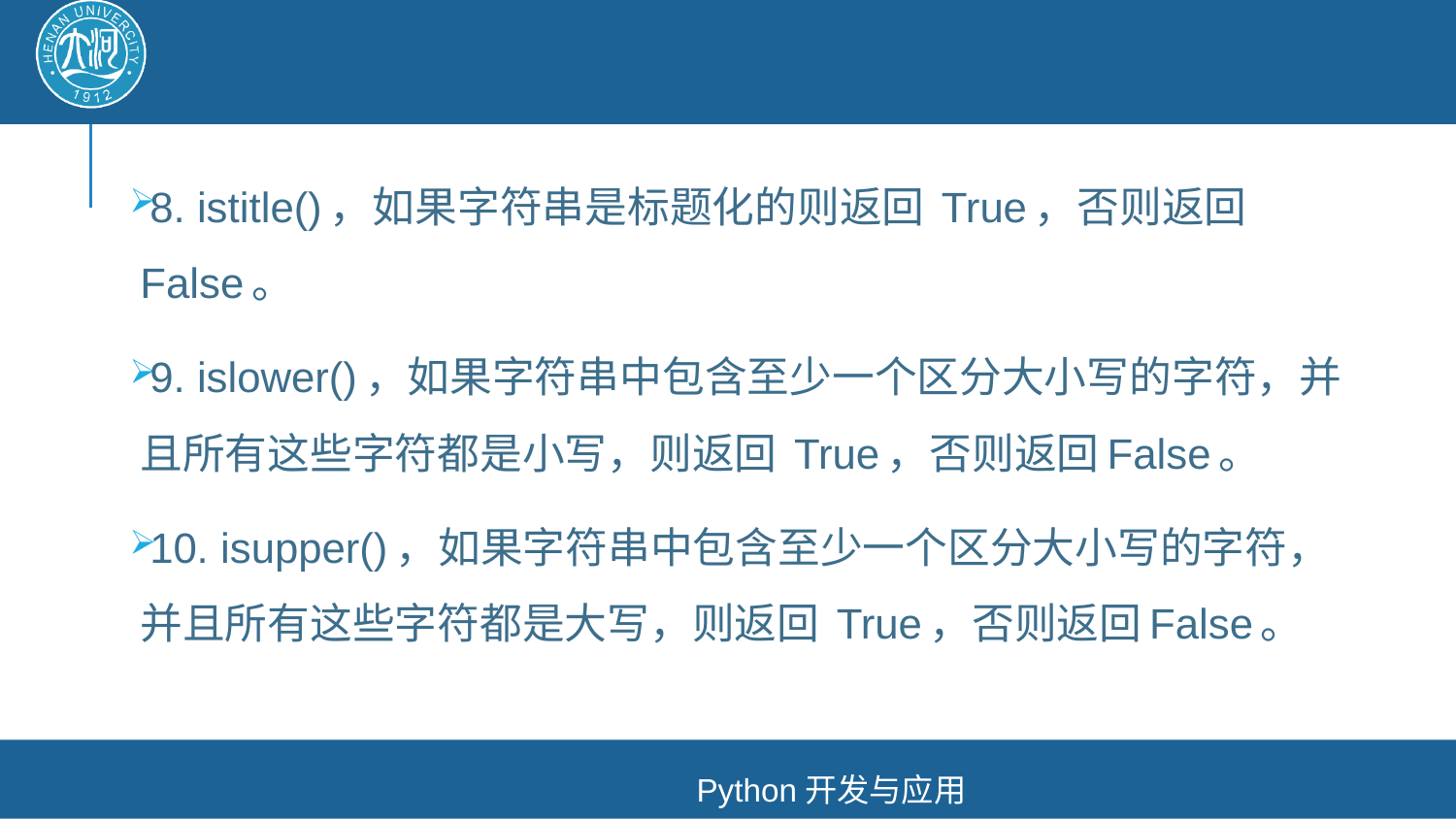

#
8. istitle()，如果字符串是标题化的则返回 True，否则返回 False。
9. islower()，如果字符串中包含至少一个区分大小写的字符，并且所有这些字符都是小写，则返回 True，否则返回False。
10. isupper()，如果字符串中包含至少一个区分大小写的字符，并且所有这些字符都是大写，则返回 True，否则返回False。

Python开发与应用
31